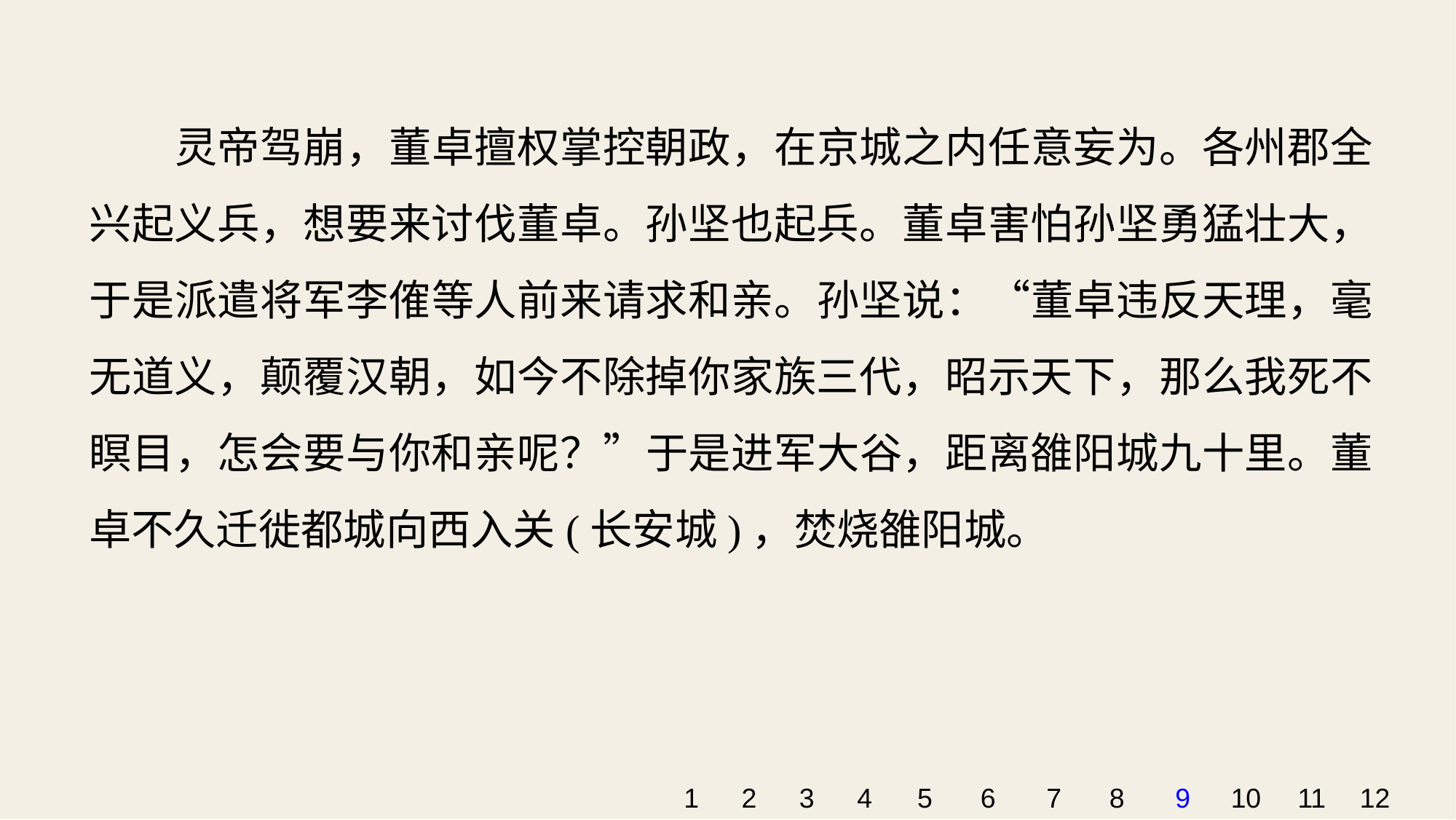

灵帝驾崩，董卓擅权掌控朝政，在京城之内任意妄为。各州郡全兴起义兵，想要来讨伐董卓。孙坚也起兵。董卓害怕孙坚勇猛壮大，于是派遣将军李傕等人前来请求和亲。孙坚说：“董卓违反天理，毫无道义，颠覆汉朝，如今不除掉你家族三代，昭示天下，那么我死不瞑目，怎会要与你和亲呢？”于是进军大谷，距离雒阳城九十里。董卓不久迁徙都城向西入关(长安城)，焚烧雒阳城。
1
2
3
4
5
6
7
8
9
10
11
12